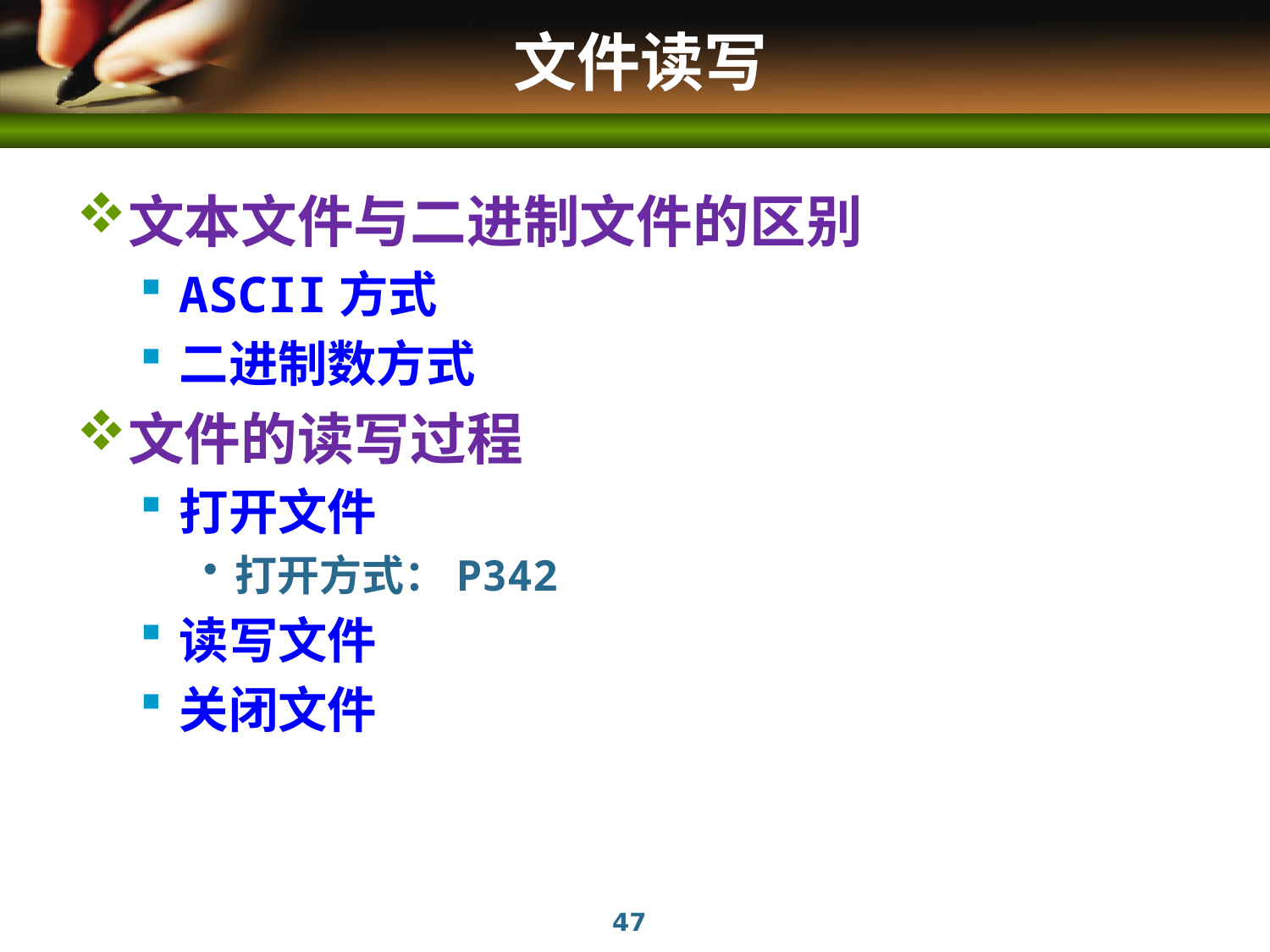

# 文件读写
文本文件与二进制文件的区别
ASCII方式
二进制数方式
文件的读写过程
打开文件
打开方式：P342
读写文件
关闭文件
47